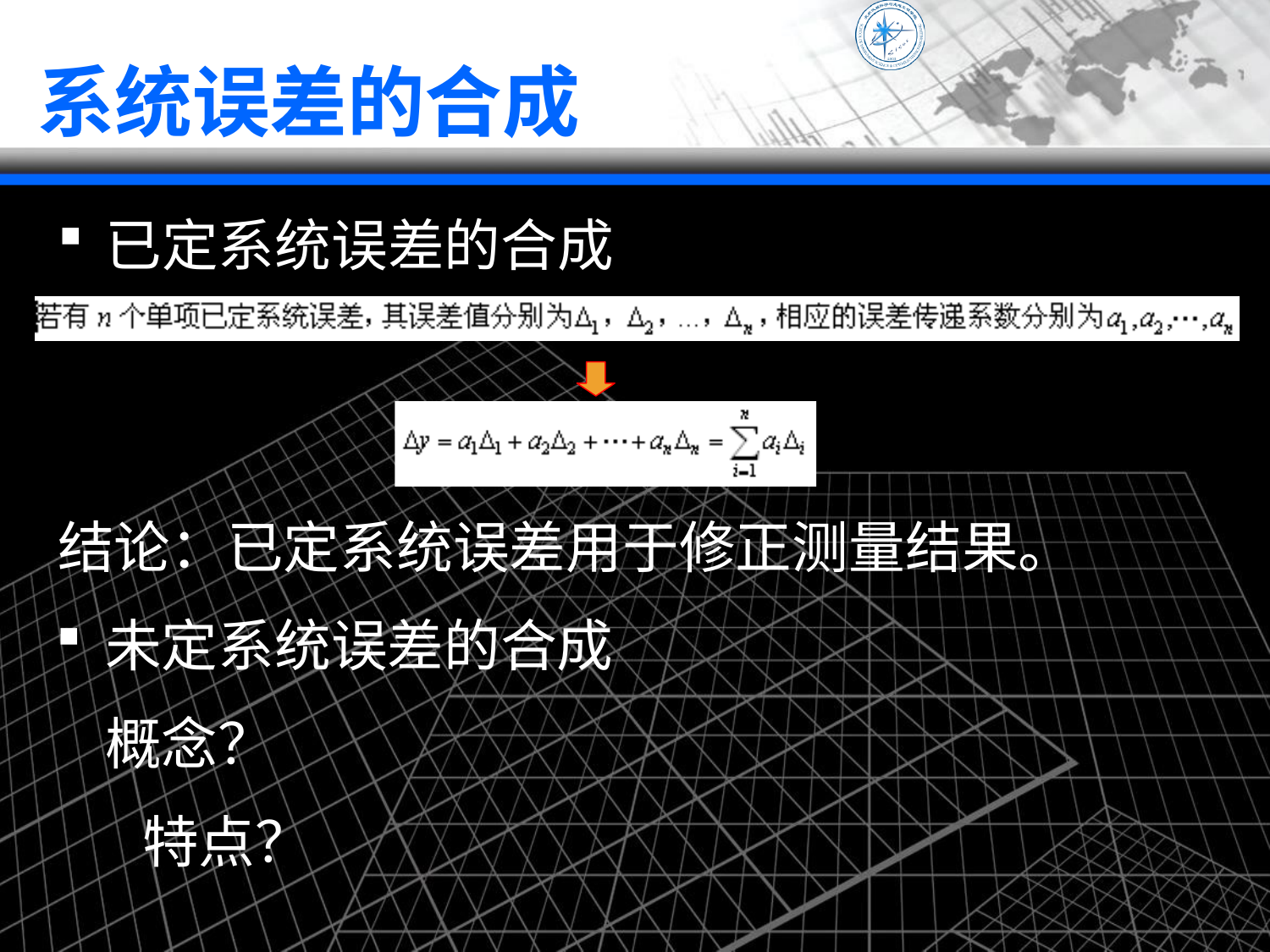

# 系统误差的合成
已定系统误差的合成

结论：已定系统误差用于修正测量结果。
未定系统误差的合成 概念？
特点？